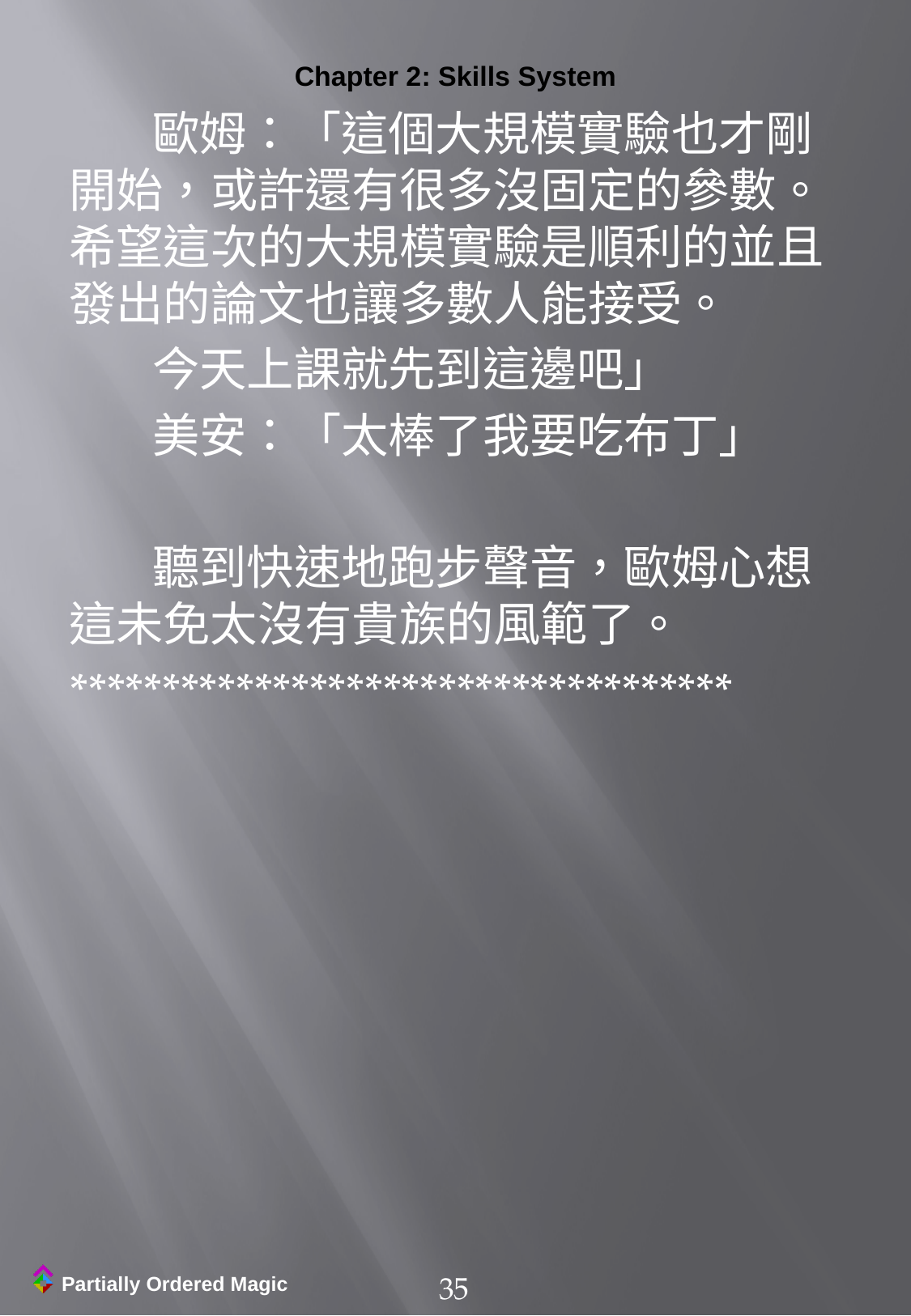

# Chapter 2: Skills System
歐姆：「這個大規模實驗也才剛開始，或許還有很多沒固定的參數。希望這次的大規模實驗是順利的並且發出的論文也讓多數人能接受。
今天上課就先到這邊吧」
美安：「太棒了我要吃布丁」

聽到快速地跑步聲音，歐姆心想這未免太沒有貴族的風範了。
************************************